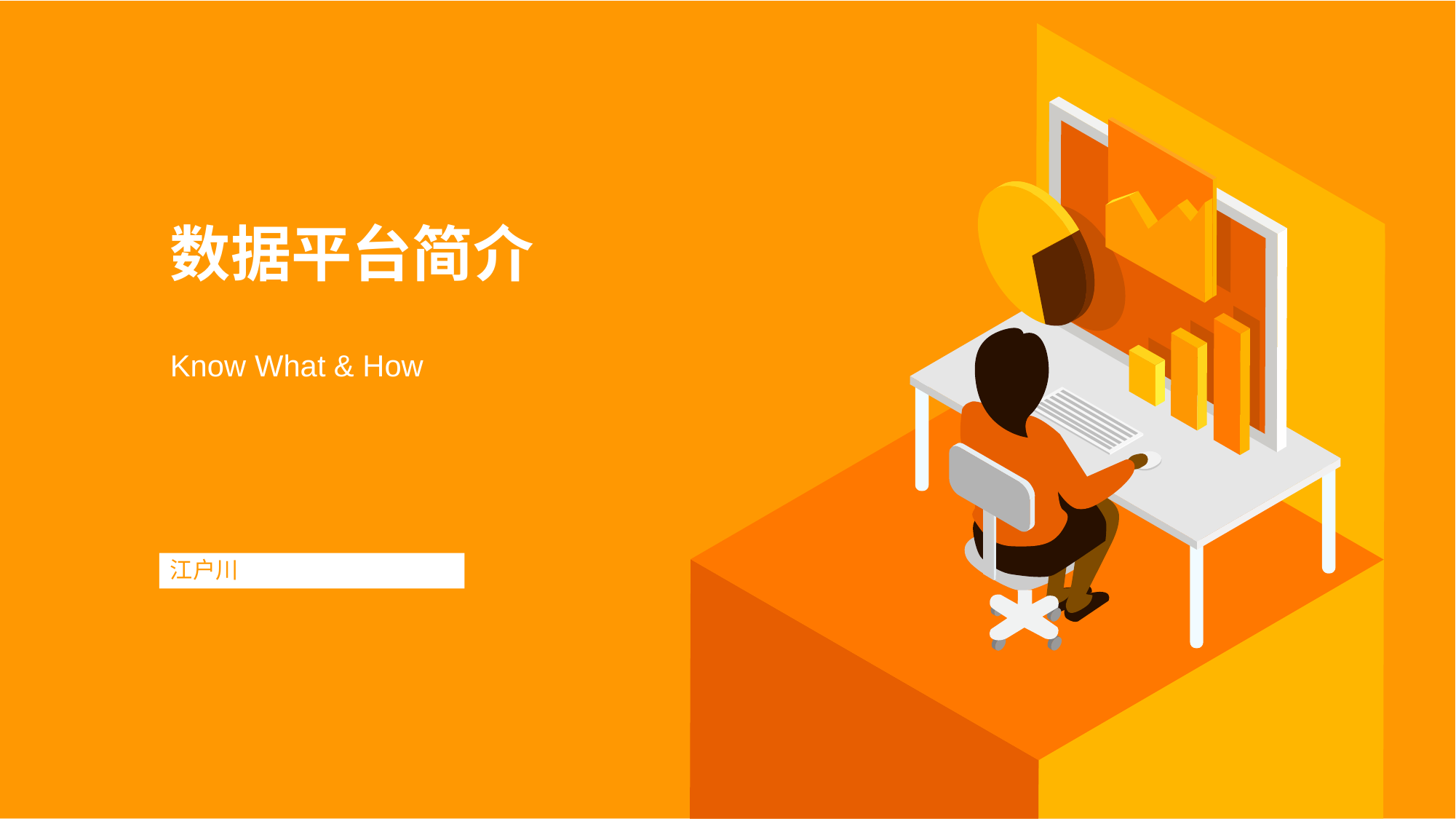

# 数据平台简介
Know What & How
江户川